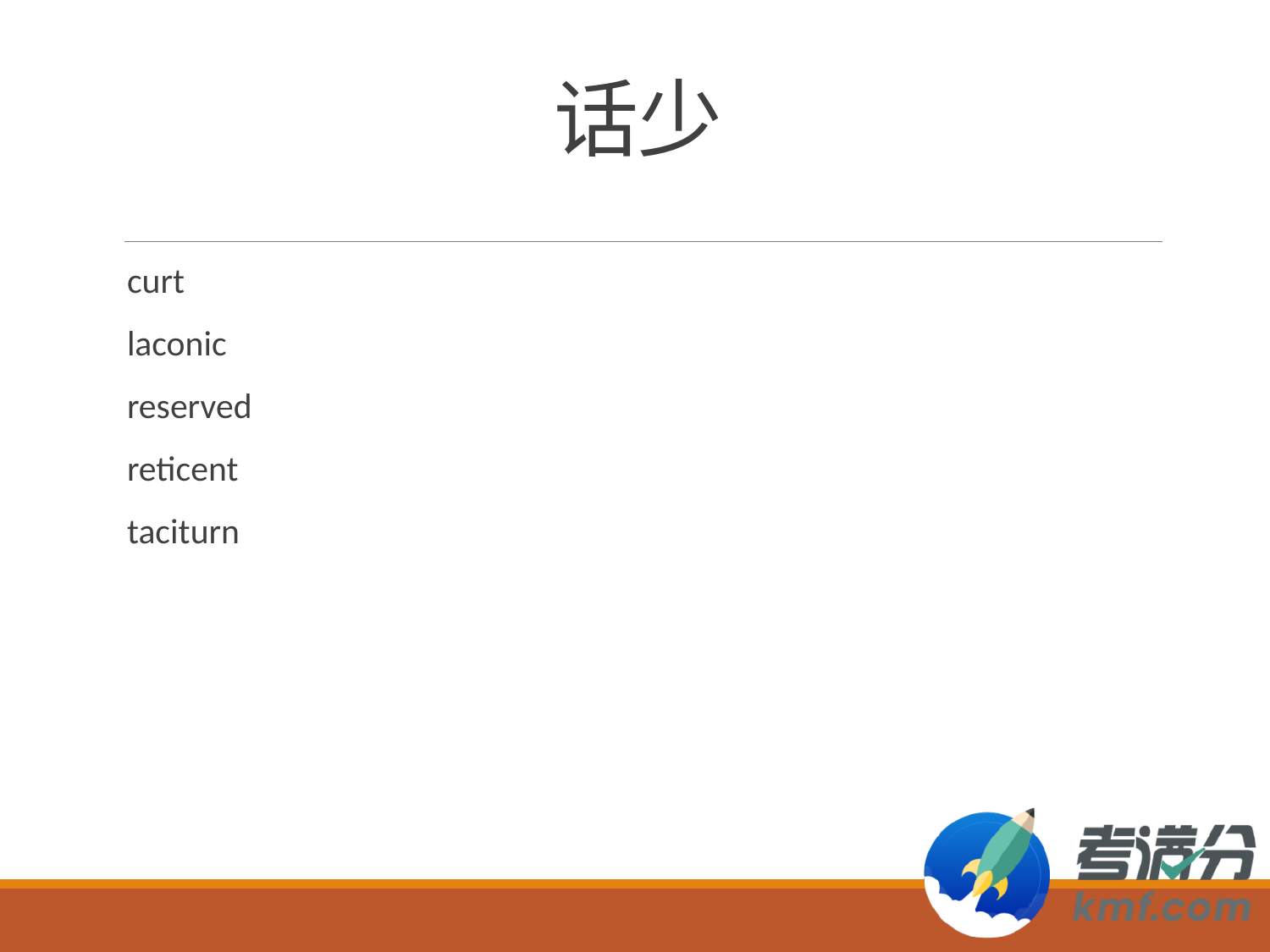

# 话少
curt
laconic
reserved
reticent
taciturn